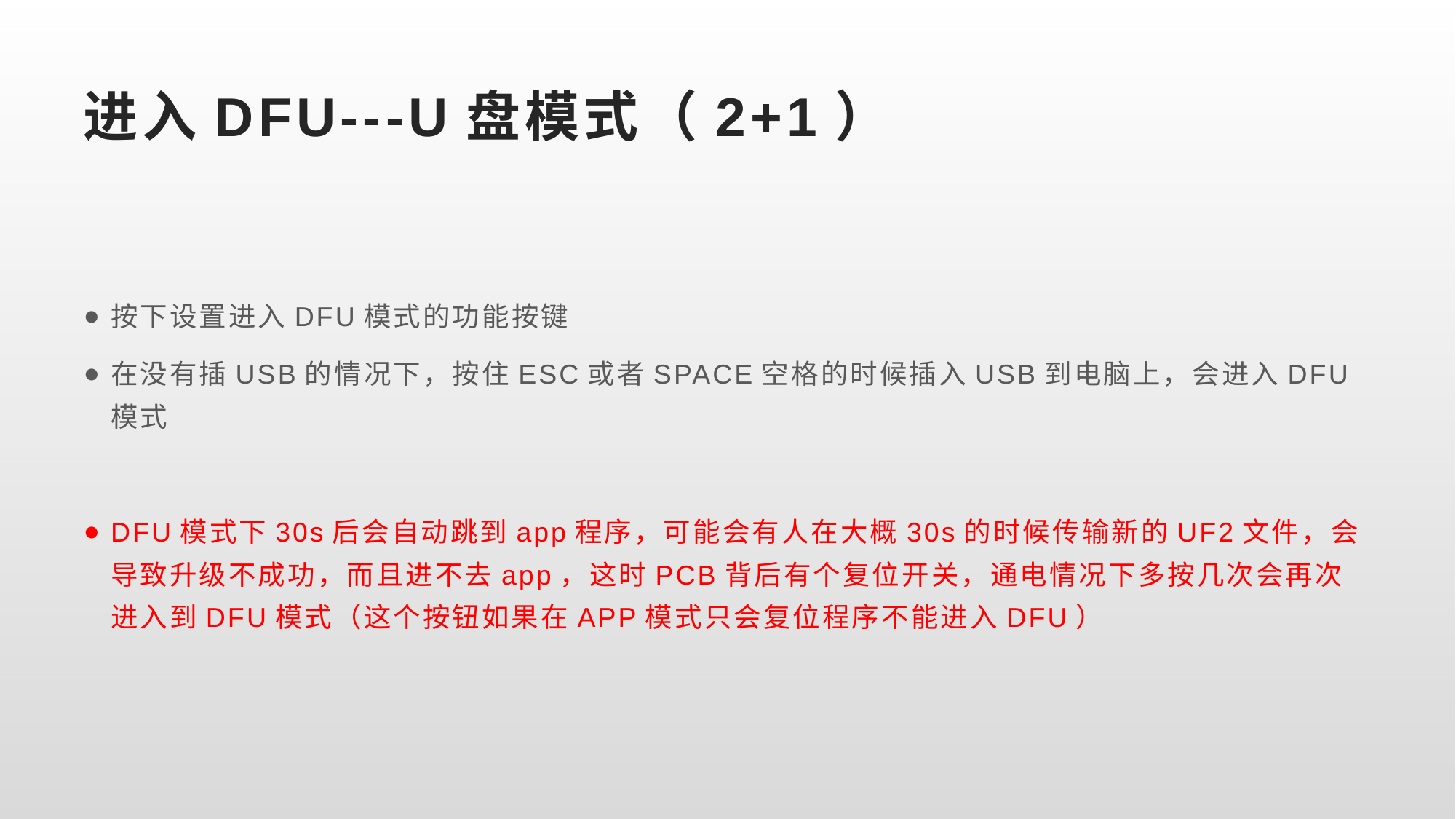

# 进入DFU---U盘模式（2+1）

按下设置进入DFU模式的功能按键
在没有插USB的情况下，按住ESC或者SPACE空格的时候插入USB到电脑上，会进入DFU模式

DFU模式下30s后会自动跳到app程序，可能会有人在大概30s的时候传输新的UF2文件，会导致升级不成功，而且进不去app，这时PCB背后有个复位开关，通电情况下多按几次会再次进入到DFU模式（这个按钮如果在APP模式只会复位程序不能进入DFU）